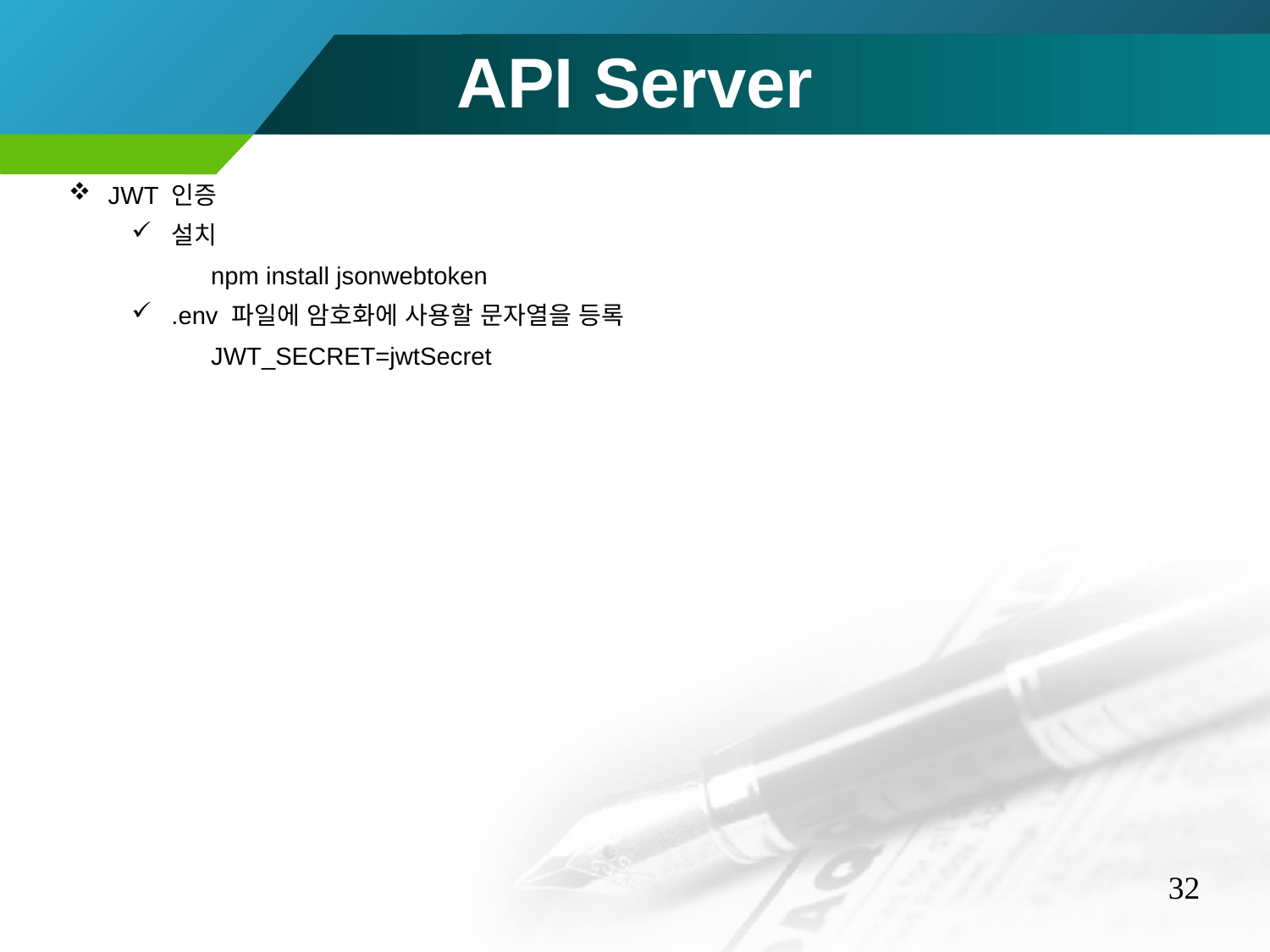

API Server
JWT 인증
설치
npm install jsonwebtoken
.env 파일에 암호화에 사용할 문자열을 등록
JWT_SECRET=jwtSecret
32